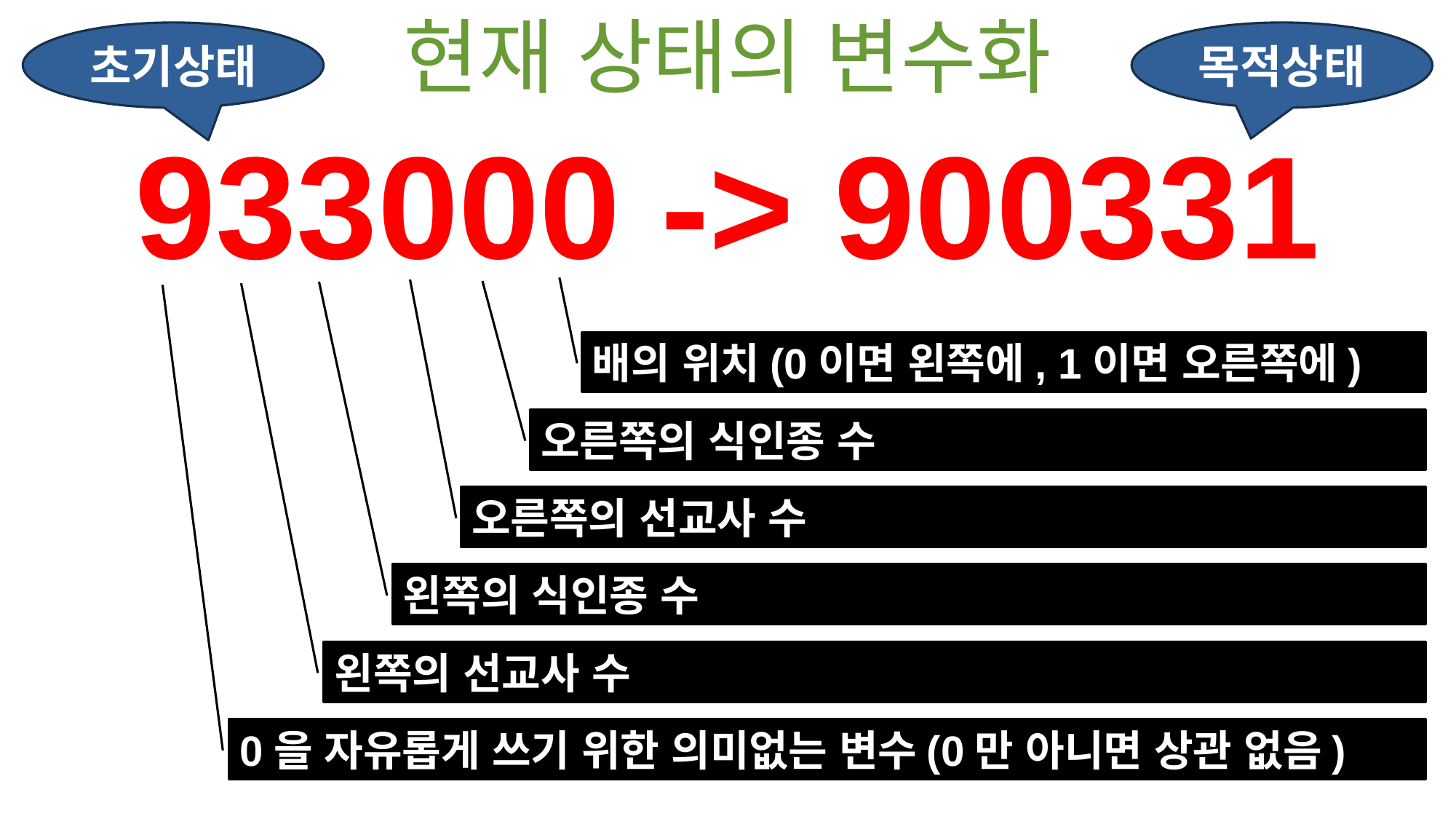

현재 상태의 변수화
초기상태
목적상태
933000 -> 900331
배의 위치(0이면 왼쪽에, 1이면 오른쪽에)
오른쪽의 식인종 수
오른쪽의 선교사 수
왼쪽의 식인종 수
왼쪽의 선교사 수
0을 자유롭게 쓰기 위한 의미없는 변수(0만 아니면 상관 없음)